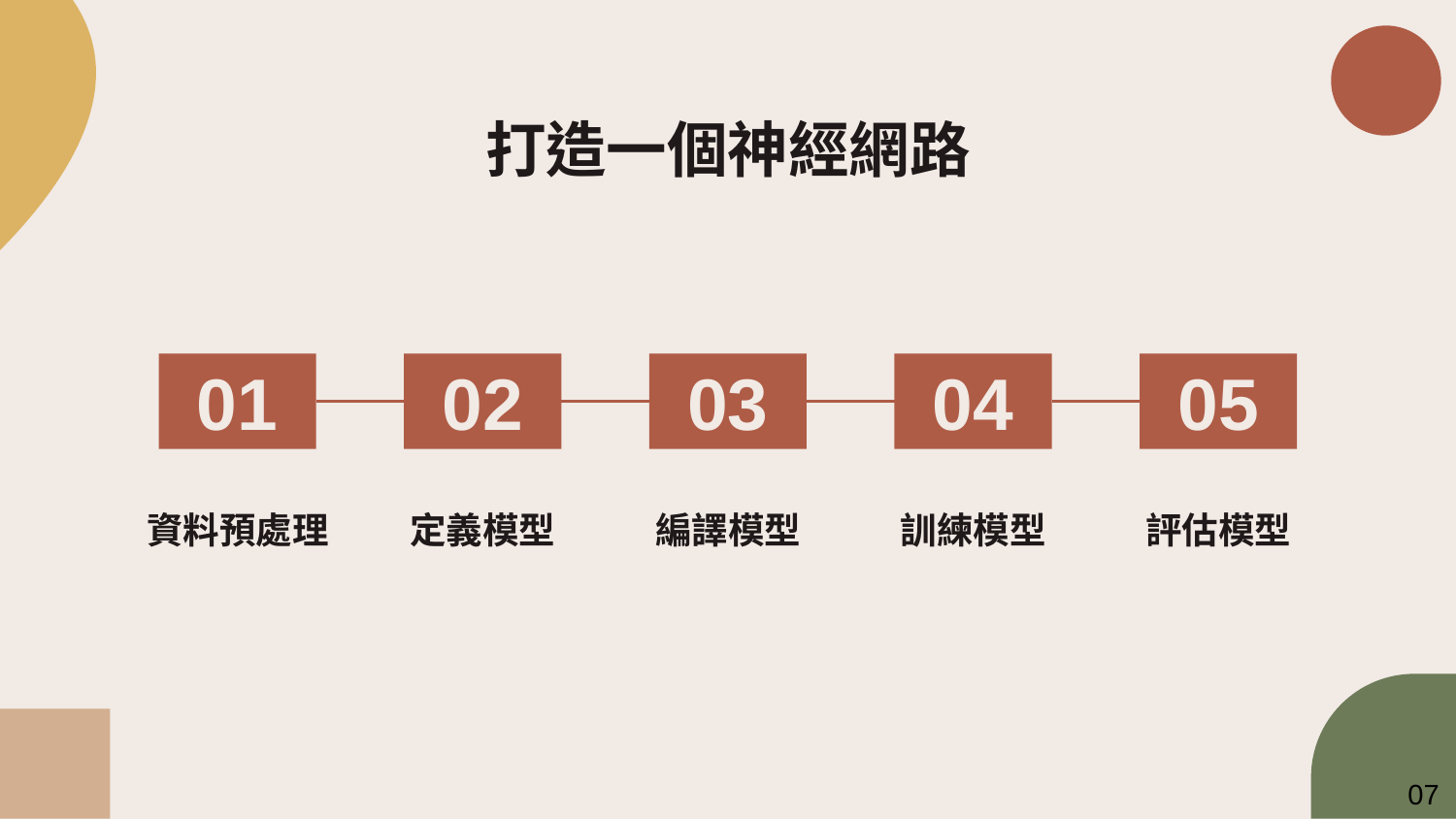

# 打造一個神經網路
01
02
03
04
05
定義模型
編譯模型
訓練模型
評估模型
資料預處理
07